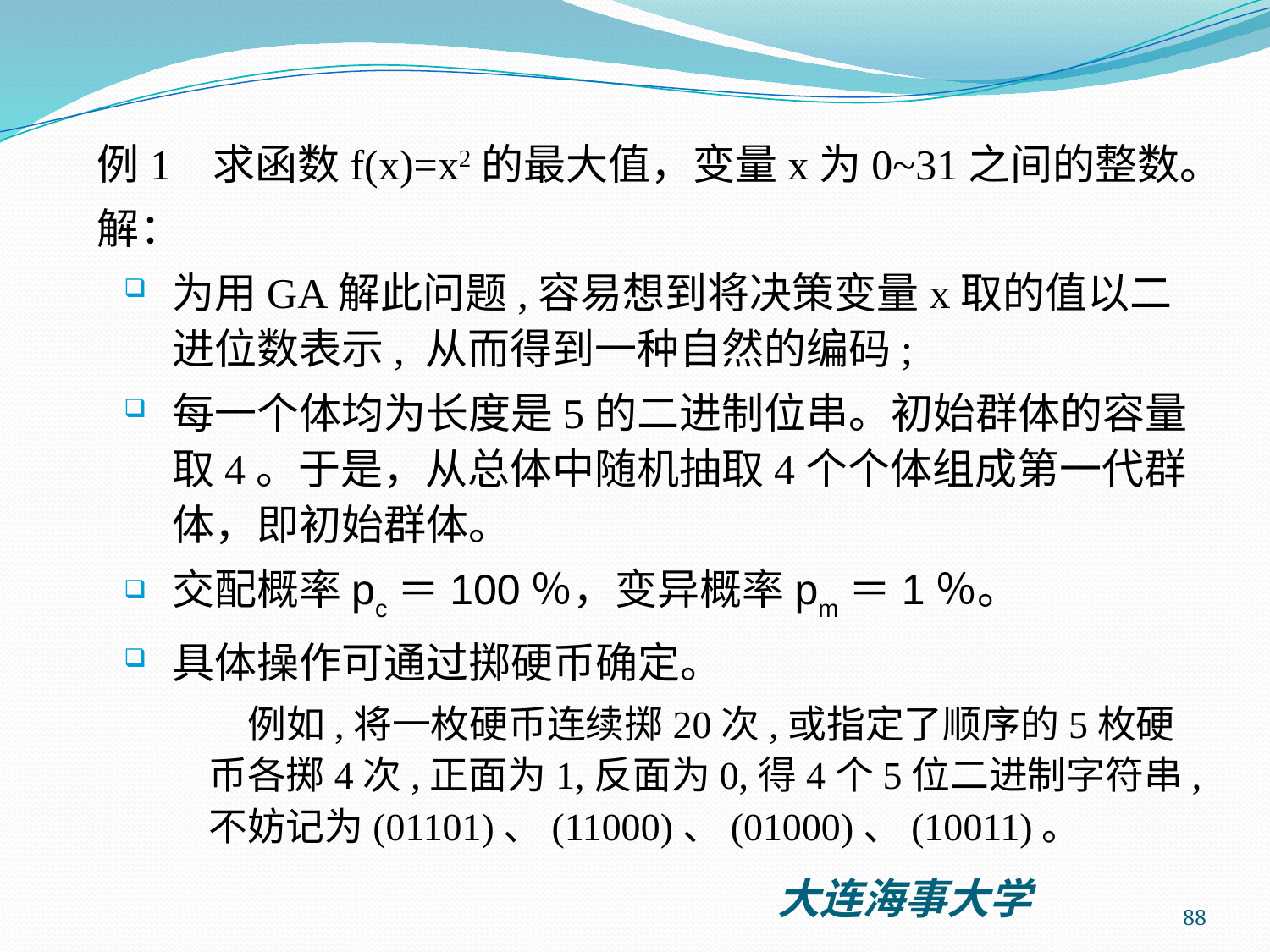

例1   求函数f(x)=x2的最大值，变量x为0~31之间的整数。
解：
为用GA解此问题,容易想到将决策变量x取的值以二进位数表示, 从而得到一种自然的编码;
每一个体均为长度是5的二进制位串。初始群体的容量取4。于是，从总体中随机抽取4个个体组成第一代群体，即初始群体。
交配概率pc＝100％，变异概率pm＝1％。
具体操作可通过掷硬币确定。
例如,将一枚硬币连续掷20次,或指定了顺序的5枚硬币各掷4次,正面为1,反面为0,得4个5位二进制字符串,不妨记为(01101)、(11000)、(01000)、(10011)。

88